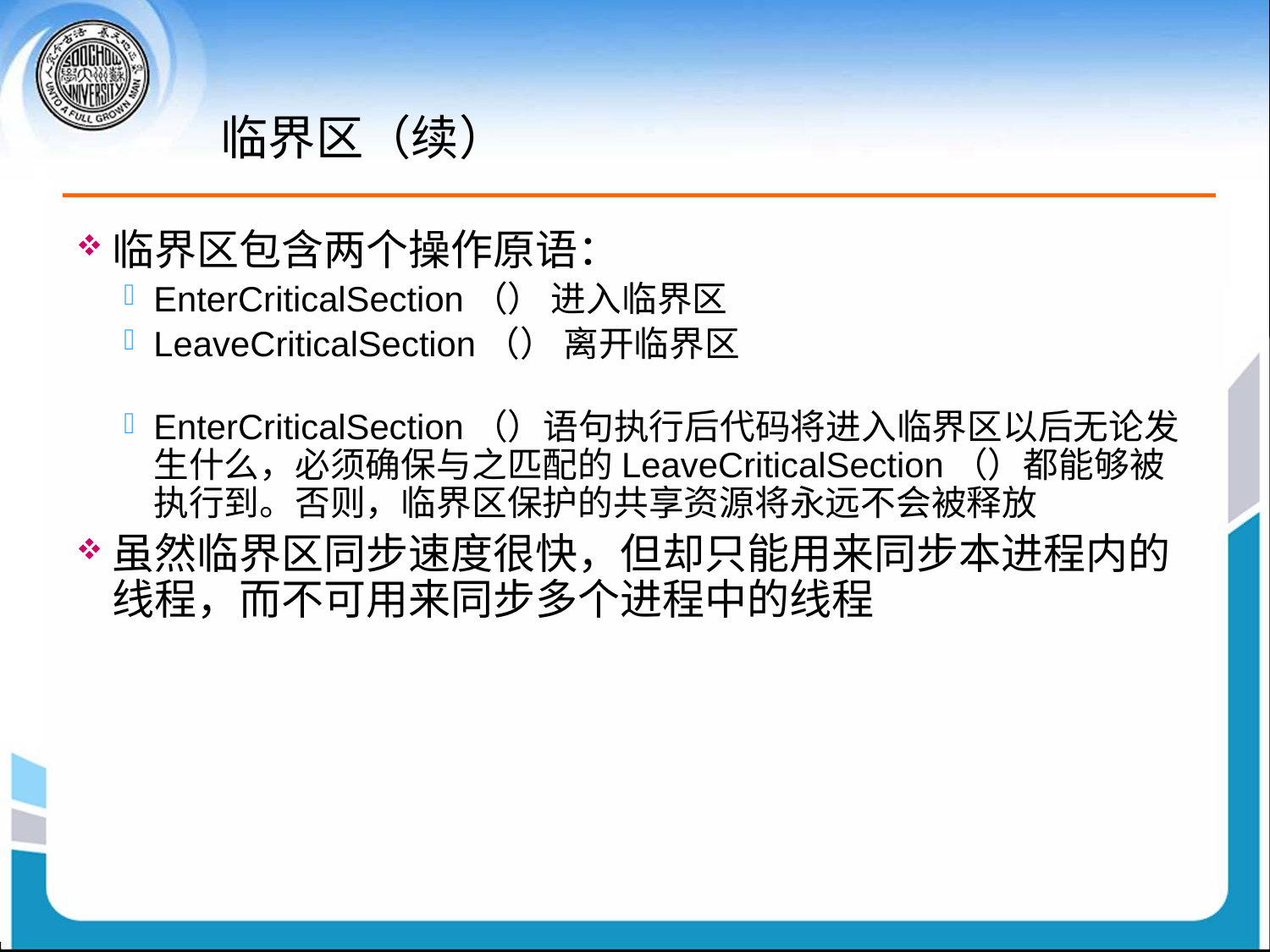

# 临界区（续）
临界区包含两个操作原语：
EnterCriticalSection（） 进入临界区
LeaveCriticalSection（） 离开临界区
EnterCriticalSection（）语句执行后代码将进入临界区以后无论发生什么，必须确保与之匹配的LeaveCriticalSection（）都能够被执行到。否则，临界区保护的共享资源将永远不会被释放
虽然临界区同步速度很快，但却只能用来同步本进程内的线程，而不可用来同步多个进程中的线程